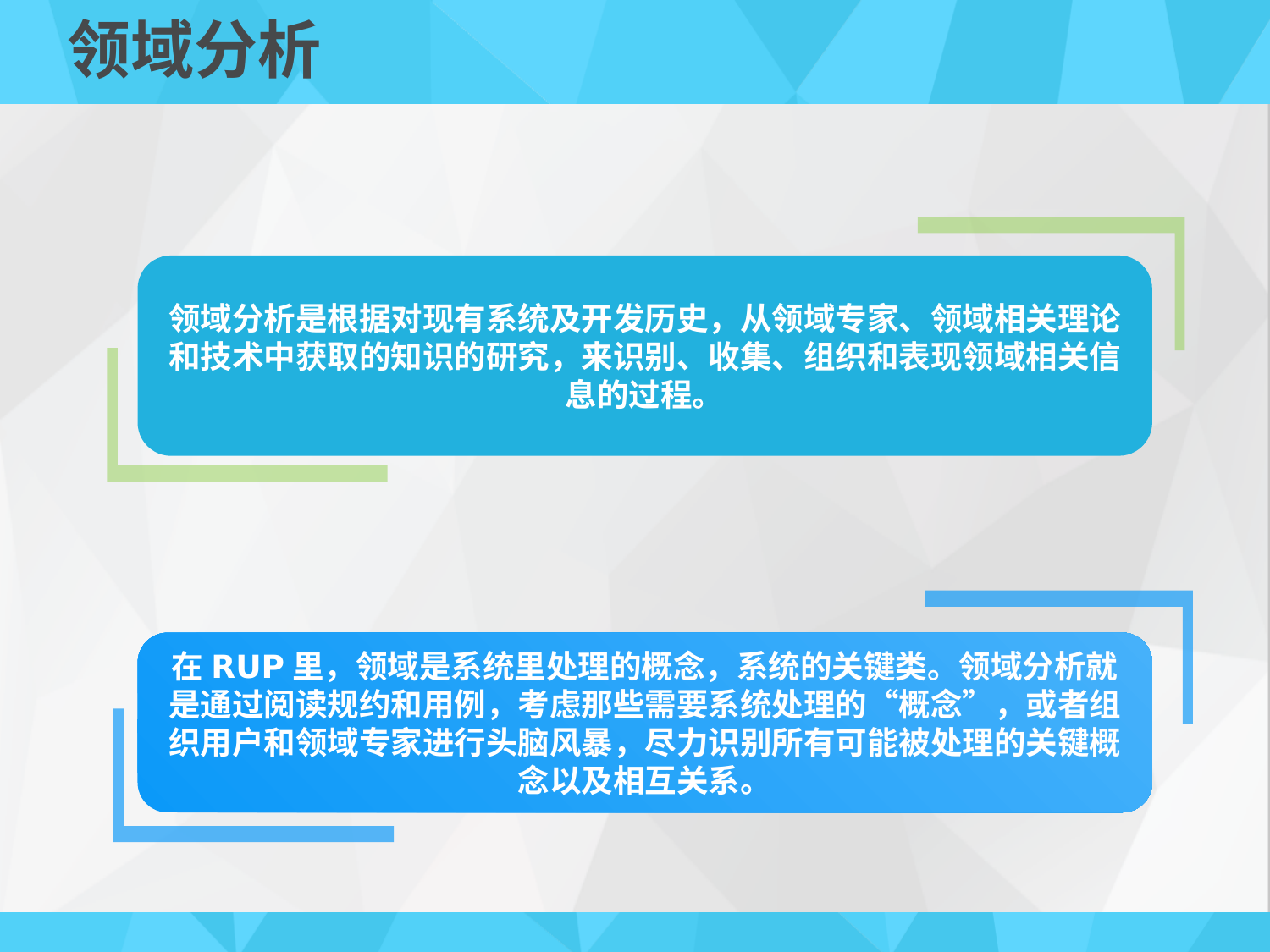

# 领域分析

领域分析是根据对现有系统及开发历史，从领域专家、领域相关理论
和技术中获取的知识的研究，来识别、收集、组织和表现领域相关信
息的过程。

在RUP里，领域是系统里处理的概念，系统的关键类。领域分析就
是通过阅读规约和用例，考虑那些需要系统处理的“概念”，或者组
织用户和领域专家进行头脑风暴，尽力识别所有可能被处理的关键概
念以及相互关系。